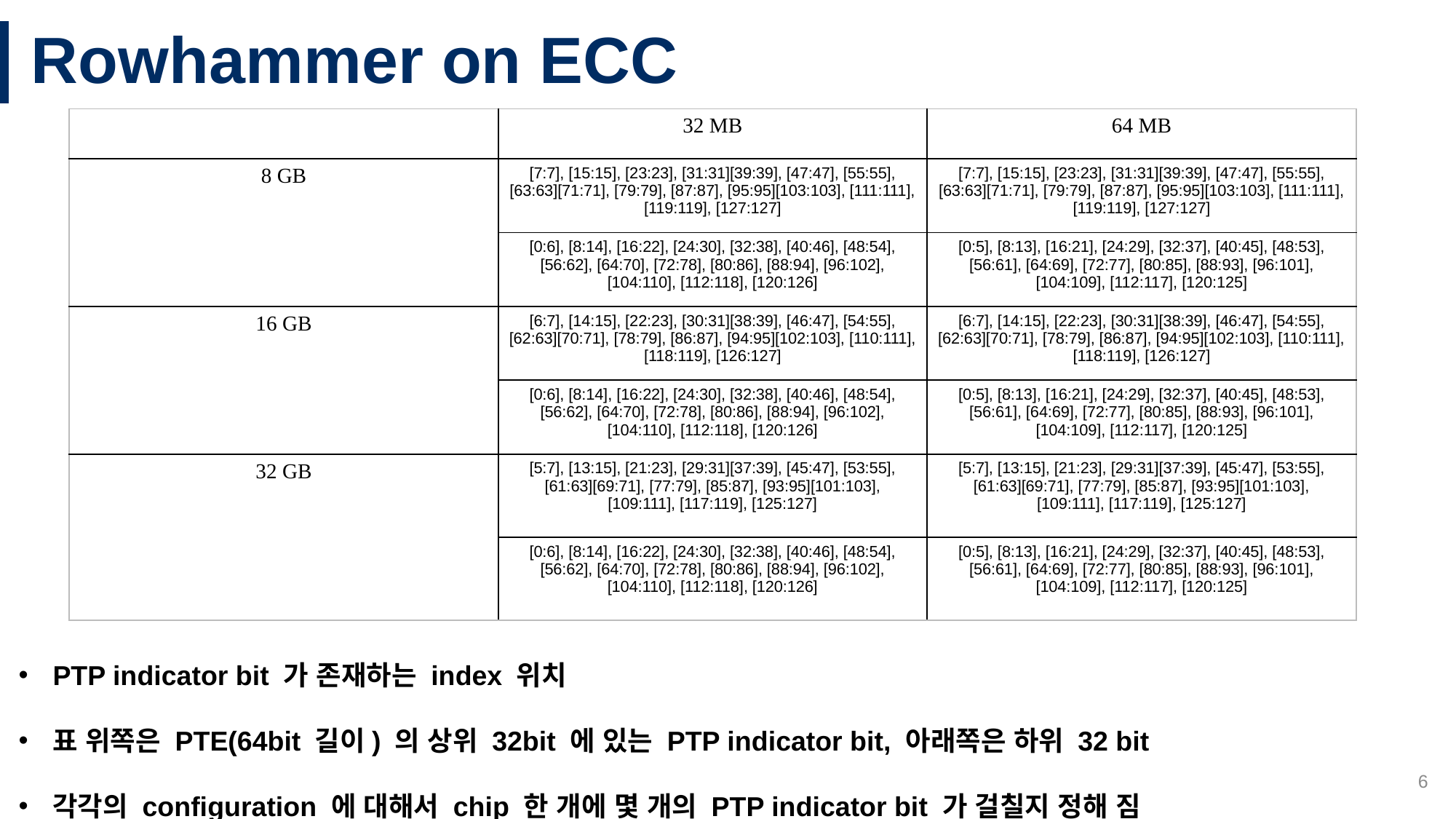

# Rowhammer on ECC
|  | 32 MB | 64 MB |
| --- | --- | --- |
| 8 GB | [7:7], [15:15], [23:23], [31:31][39:39], [47:47], [55:55], [63:63][71:71], [79:79], [87:87], [95:95][103:103], [111:111], [119:119], [127:127] | [7:7], [15:15], [23:23], [31:31][39:39], [47:47], [55:55], [63:63][71:71], [79:79], [87:87], [95:95][103:103], [111:111], [119:119], [127:127] |
|  | [0:6], [8:14], [16:22], [24:30], [32:38], [40:46], [48:54], [56:62], [64:70], [72:78], [80:86], [88:94], [96:102], [104:110], [112:118], [120:126] | [0:5], [8:13], [16:21], [24:29], [32:37], [40:45], [48:53], [56:61], [64:69], [72:77], [80:85], [88:93], [96:101], [104:109], [112:117], [120:125] |
| 16 GB | [6:7], [14:15], [22:23], [30:31][38:39], [46:47], [54:55], [62:63][70:71], [78:79], [86:87], [94:95][102:103], [110:111], [118:119], [126:127] | [6:7], [14:15], [22:23], [30:31][38:39], [46:47], [54:55], [62:63][70:71], [78:79], [86:87], [94:95][102:103], [110:111], [118:119], [126:127] |
|  | [0:6], [8:14], [16:22], [24:30], [32:38], [40:46], [48:54], [56:62], [64:70], [72:78], [80:86], [88:94], [96:102], [104:110], [112:118], [120:126] | [0:5], [8:13], [16:21], [24:29], [32:37], [40:45], [48:53], [56:61], [64:69], [72:77], [80:85], [88:93], [96:101], [104:109], [112:117], [120:125] |
| 32 GB | [5:7], [13:15], [21:23], [29:31][37:39], [45:47], [53:55], [61:63][69:71], [77:79], [85:87], [93:95][101:103], [109:111], [117:119], [125:127] | [5:7], [13:15], [21:23], [29:31][37:39], [45:47], [53:55], [61:63][69:71], [77:79], [85:87], [93:95][101:103], [109:111], [117:119], [125:127] |
|  | [0:6], [8:14], [16:22], [24:30], [32:38], [40:46], [48:54], [56:62], [64:70], [72:78], [80:86], [88:94], [96:102], [104:110], [112:118], [120:126] | [0:5], [8:13], [16:21], [24:29], [32:37], [40:45], [48:53], [56:61], [64:69], [72:77], [80:85], [88:93], [96:101], [104:109], [112:117], [120:125] |
PTP indicator bit 가 존재하는 index 위치
표 위쪽은 PTE(64bit 길이) 의 상위 32bit 에 있는 PTP indicator bit, 아래쪽은 하위 32 bit
각각의 configuration 에 대해서 chip 한 개에 몇 개의 PTP indicator bit 가 걸칠지 정해 짐
6